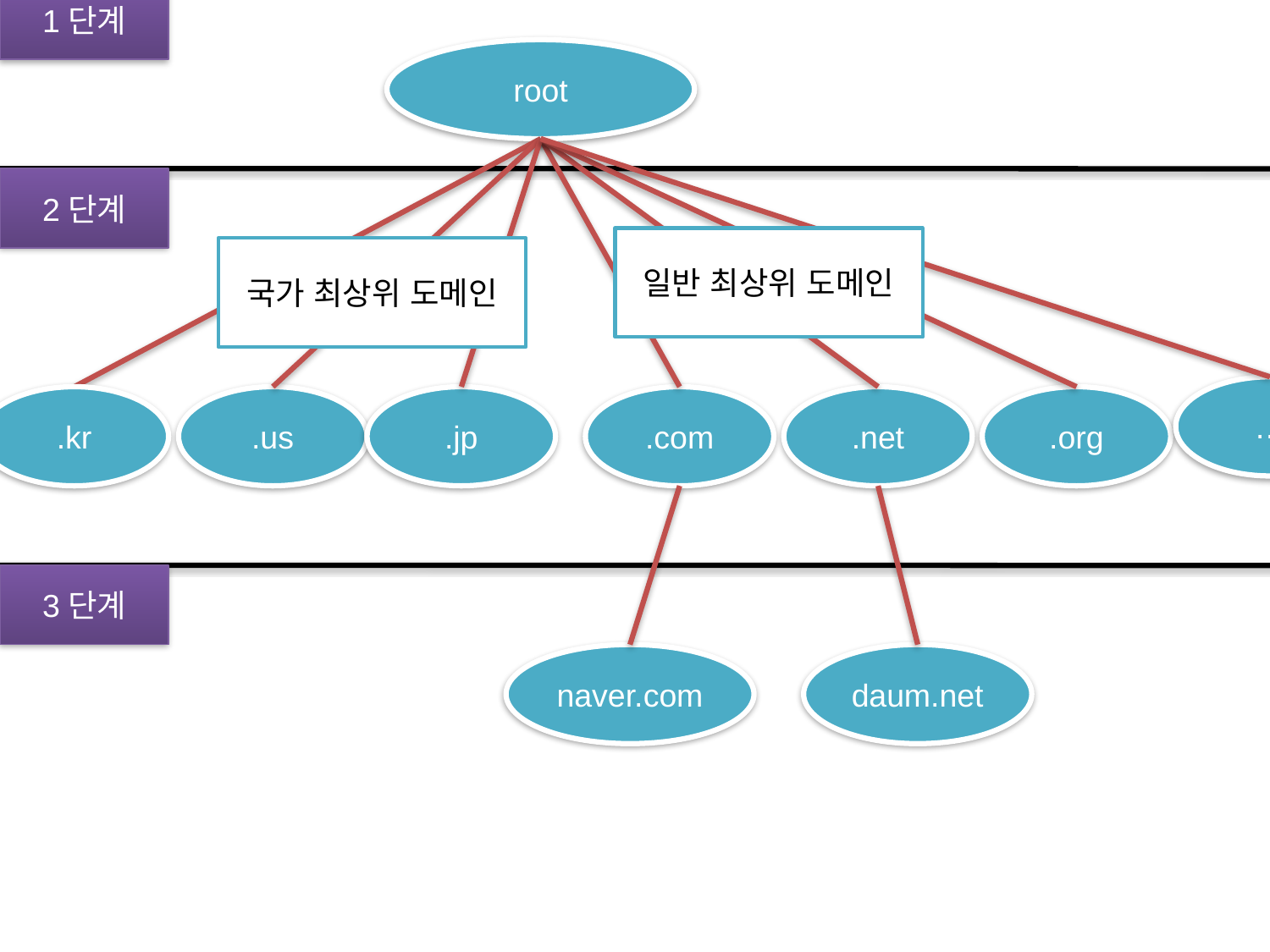

1단계
root
2단계
일반 최상위 도메인
국가 최상위 도메인
…
.kr
.us
.jp
.com
.net
.org
3단계
naver.com
daum.net